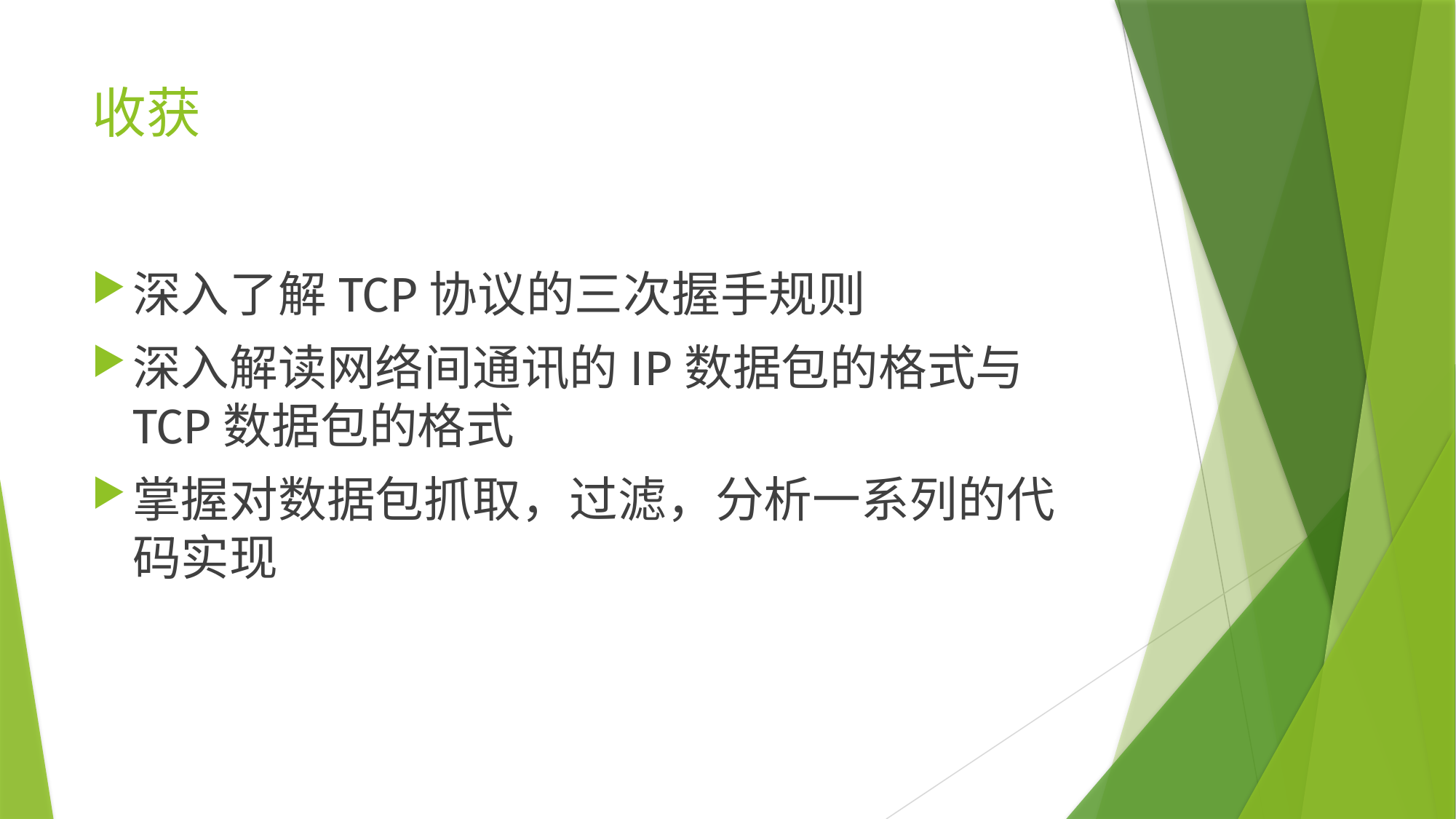

# 收获
深入了解TCP协议的三次握手规则
深入解读网络间通讯的IP数据包的格式与TCP数据包的格式
掌握对数据包抓取，过滤，分析一系列的代码实现